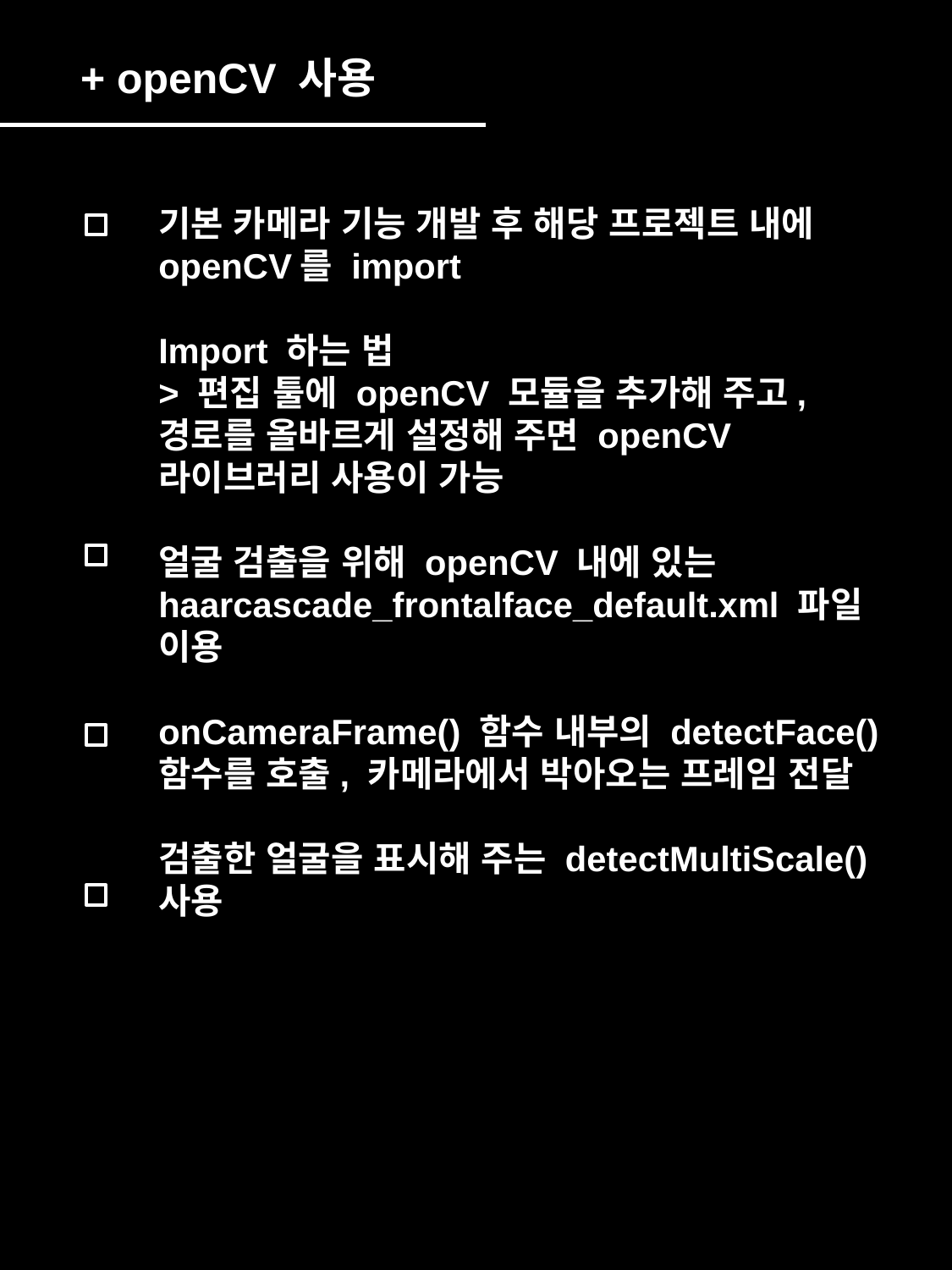

+ openCV 사용
기본 카메라 기능 개발 후 해당 프로젝트 내에 openCV를 import

Import 하는 법
> 편집 툴에 openCV 모듈을 추가해 주고, 경로를 올바르게 설정해 주면 openCV 라이브러리 사용이 가능

얼굴 검출을 위해 openCV 내에 있는 haarcascade_frontalface_default.xml 파일 이용

onCameraFrame() 함수 내부의 detectFace() 함수를 호출, 카메라에서 박아오는 프레임 전달

검출한 얼굴을 표시해 주는 detectMultiScale() 사용